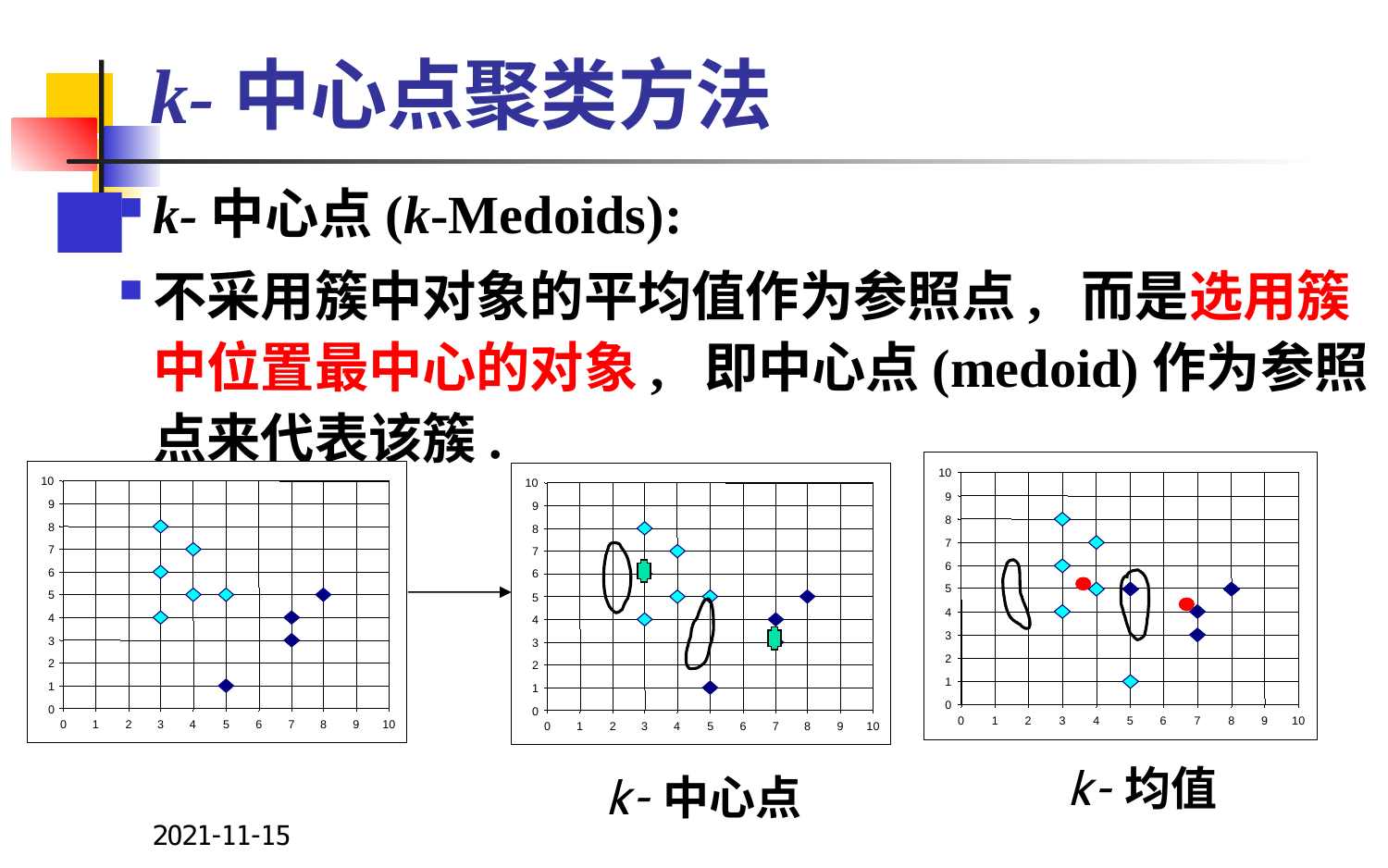

# k-中心点聚类方法
k-中心点(k-Medoids):
不采用簇中对象的平均值作为参照点,  而是选用簇中位置最中心的对象,  即中心点(medoid)作为参照点来代表该簇.

10

9

8

7

6

5

4

3

2

1

0

0
1
2
3
4
5
6
7
8
9
10

10

9

8

7

6

5

4

3

2

1

0

0
1
2
3
4
5
6
7
8
9
10

10

9

8

7

6

5

4

3

2

1

0

0
1
2
3
4
5
6
7
8
9
10

k-均值
k-中心点
2021-11-15